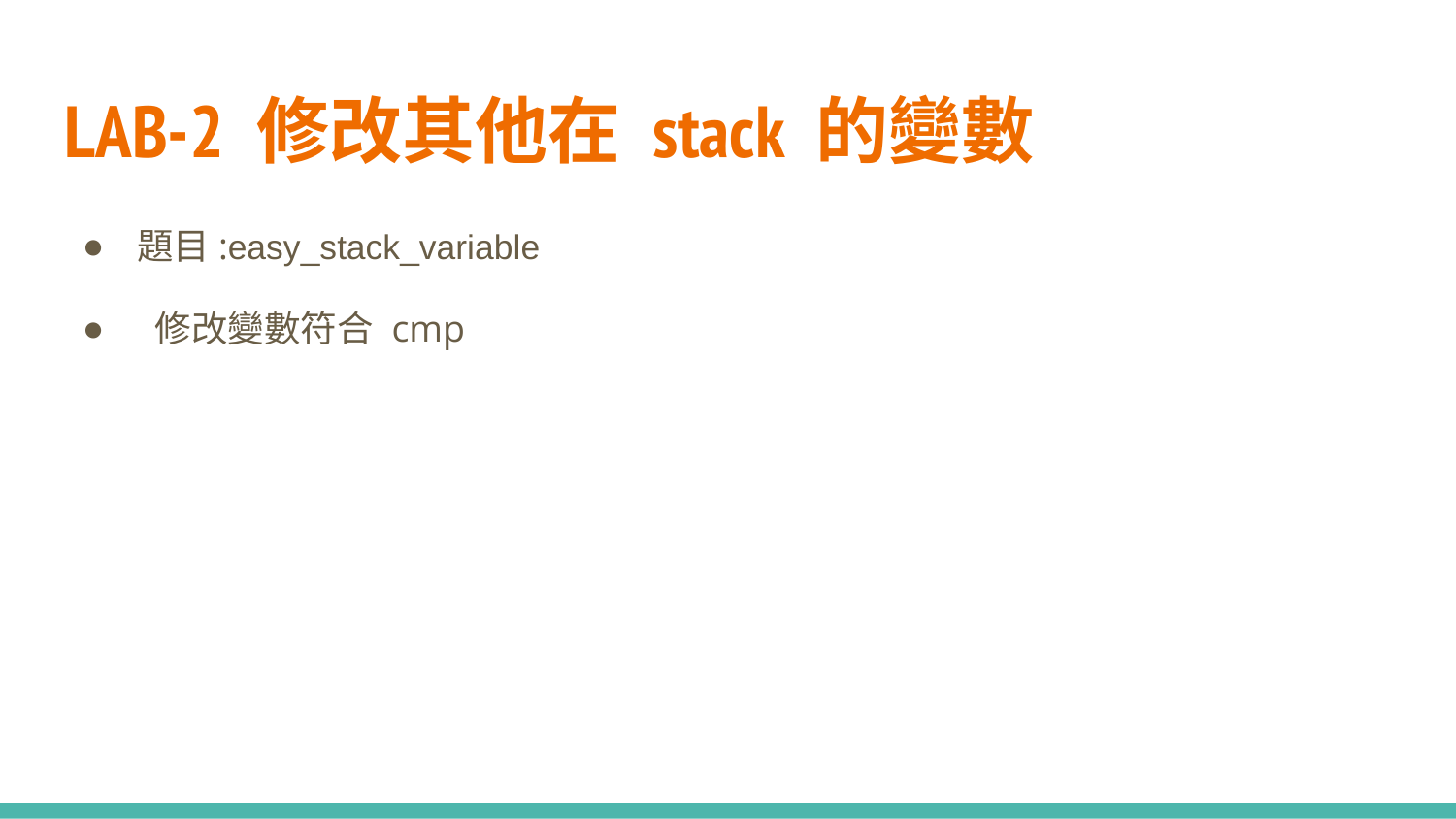

# LAB-2 修改其他在 stack 的變數
題目:easy_stack_variable
 修改變數符合 cmp